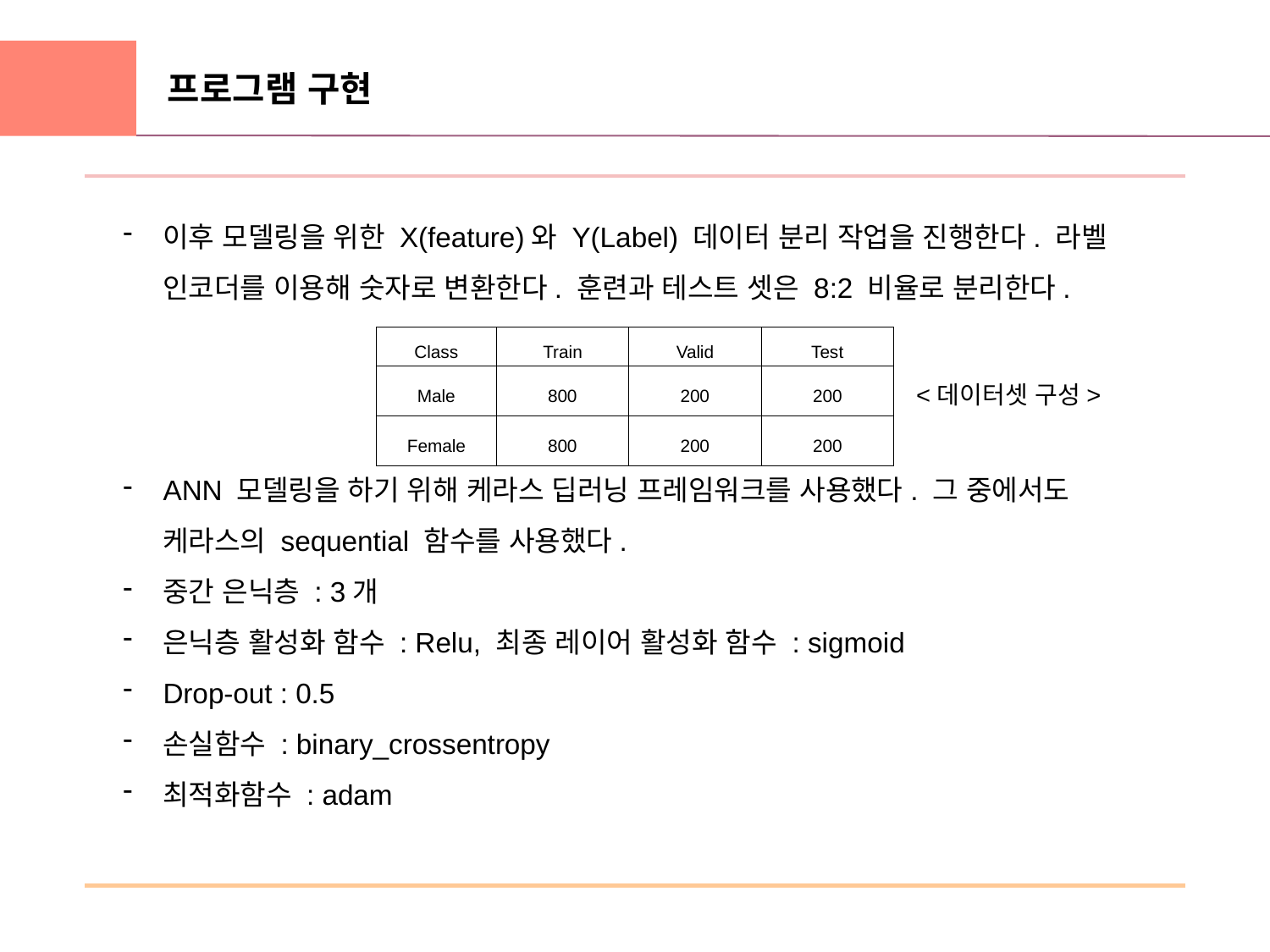

프로그램 구현
이후 모델링을 위한 X(feature)와 Y(Label) 데이터 분리 작업을 진행한다. 라벨 인코더를 이용해 숫자로 변환한다. 훈련과 테스트 셋은 8:2 비율로 분리한다.

ANN 모델링을 하기 위해 케라스 딥러닝 프레임워크를 사용했다. 그 중에서도 케라스의 sequential 함수를 사용했다.
중간 은닉층 : 3개
은닉층 활성화 함수 : Relu, 최종 레이어 활성화 함수 : sigmoid
Drop-out : 0.5
손실함수 : binary_crossentropy
최적화함수 : adam
| Class | Train | Valid | Test |
| --- | --- | --- | --- |
| Male | 800 | 200 | 200 |
| Female | 800 | 200 | 200 |
<데이터셋 구성>